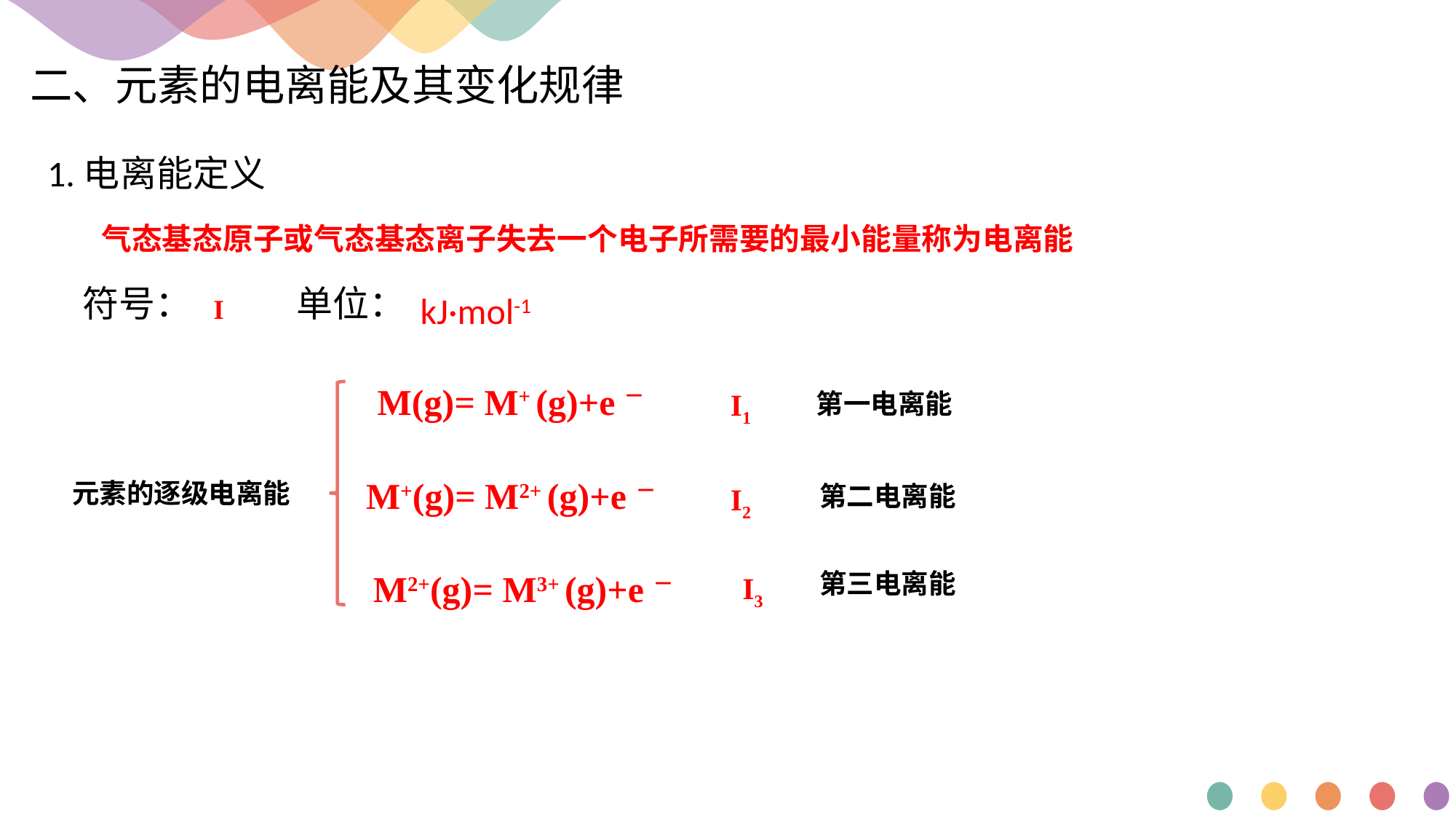

二、元素的电离能及其变化规律
1.电离能定义
气态基态原子或气态基态离子失去一个电子所需要的最小能量称为电离能
符号：
单位：
kJ·mol-1
I
M(g)= M+ (g)+e－
I1

第一电离能
M+(g)= M2+ (g)+e－
元素的逐级电离能
第二电离能
I2
M2+(g)= M3+ (g)+e－
第三电离能
I3